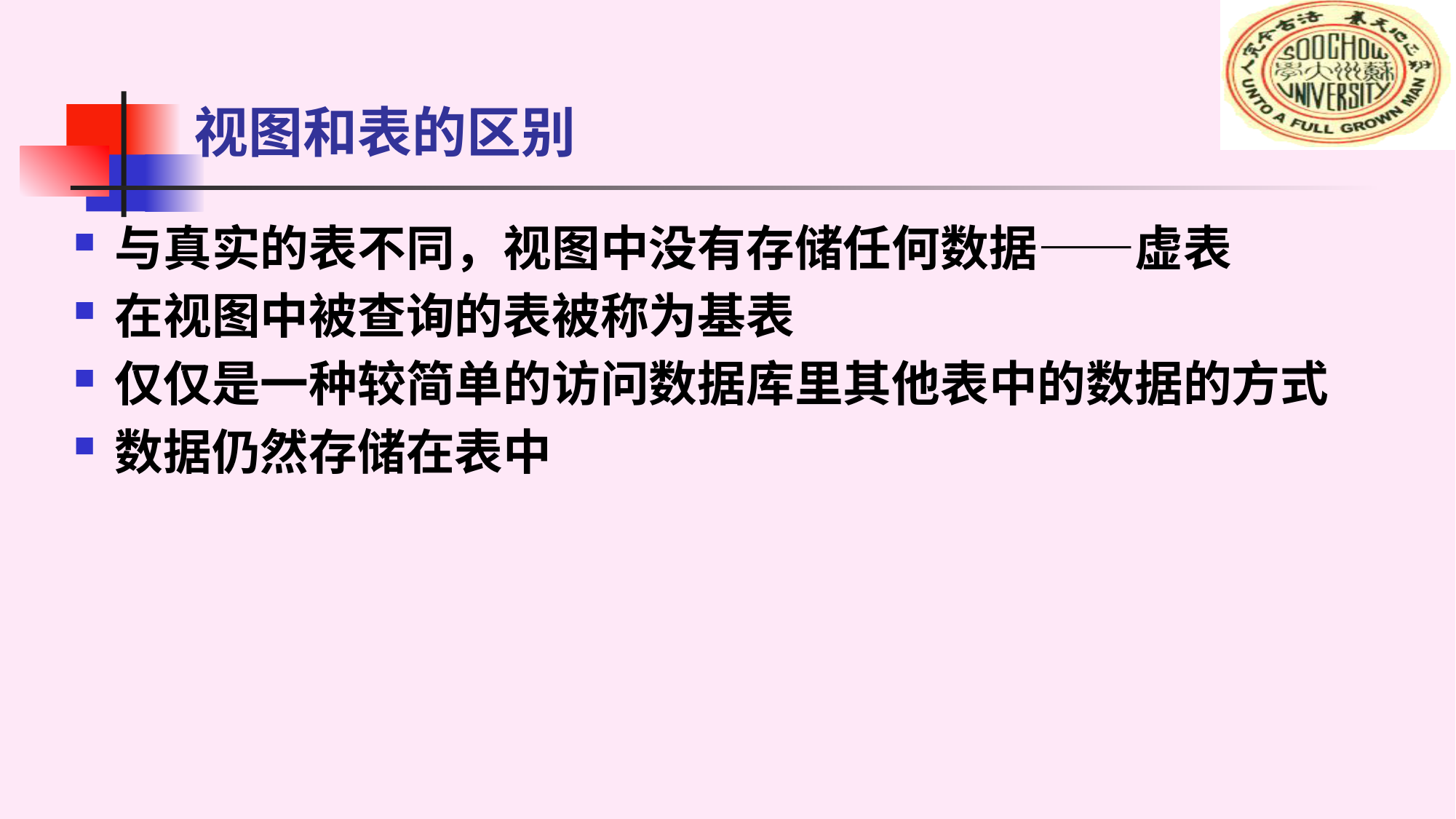

# 视图和表的区别
与真实的表不同，视图中没有存储任何数据——虚表
在视图中被查询的表被称为基表
仅仅是一种较简单的访问数据库里其他表中的数据的方式
数据仍然存储在表中